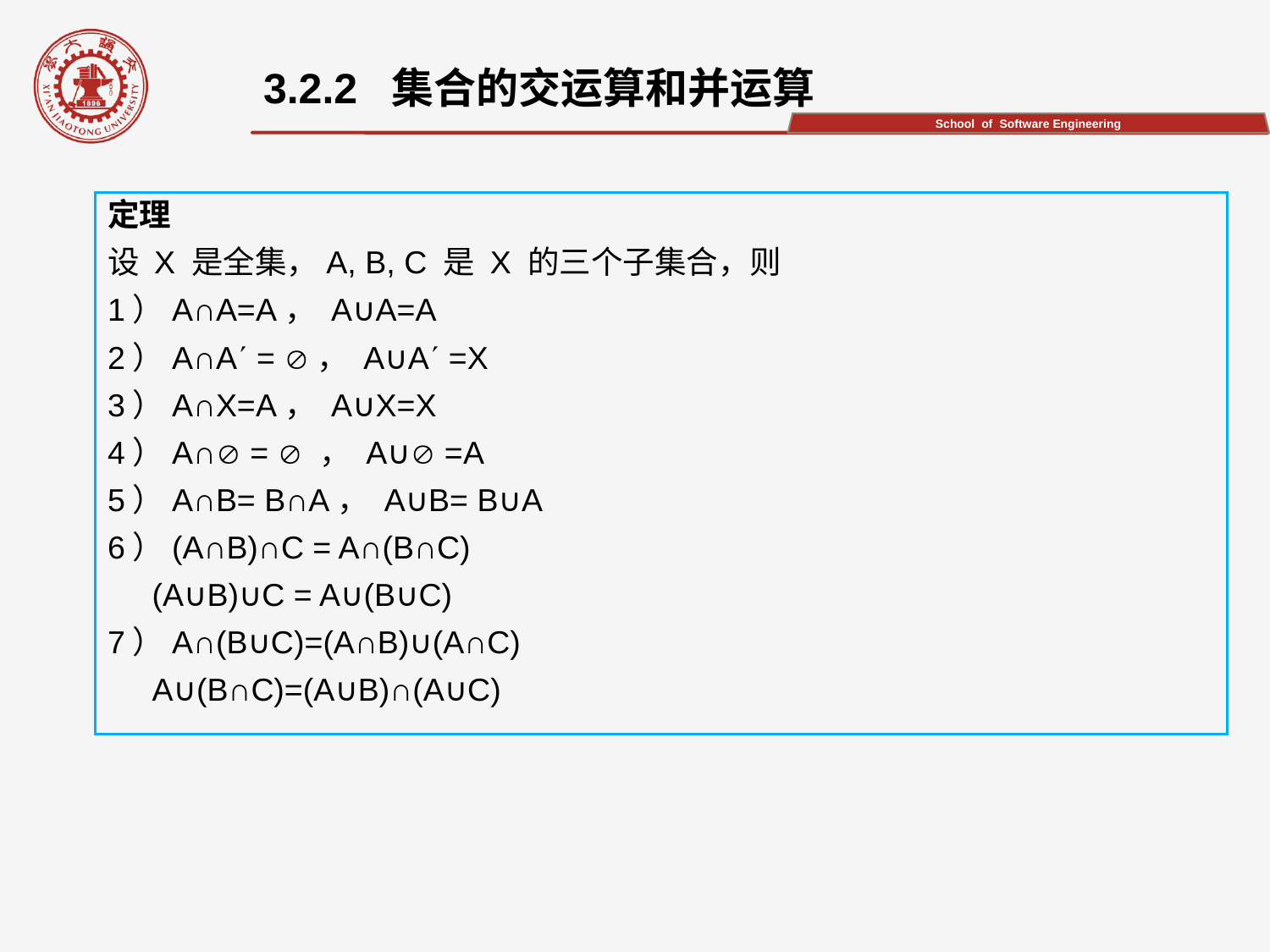

3.2.2  集合的交运算和并运算

定理
设 X 是全集，A, B, C 是 X 的三个子集合，则
1）A∩A=A， A∪A=A
2）A∩A′ = ∅， A∪A′ =X
3）A∩X=A， A∪X=X
4）A∩∅ = ∅ ， A∪∅ =A
5）A∩B= B∩A， A∪B= B∪A
6）(A∩B)∩C = A∩(B∩C)
     (A∪B)∪C = A∪(B∪C)
7）A∩(B∪C)=(A∩B)∪(A∩C)
     A∪(B∩C)=(A∪B)∩(A∪C)